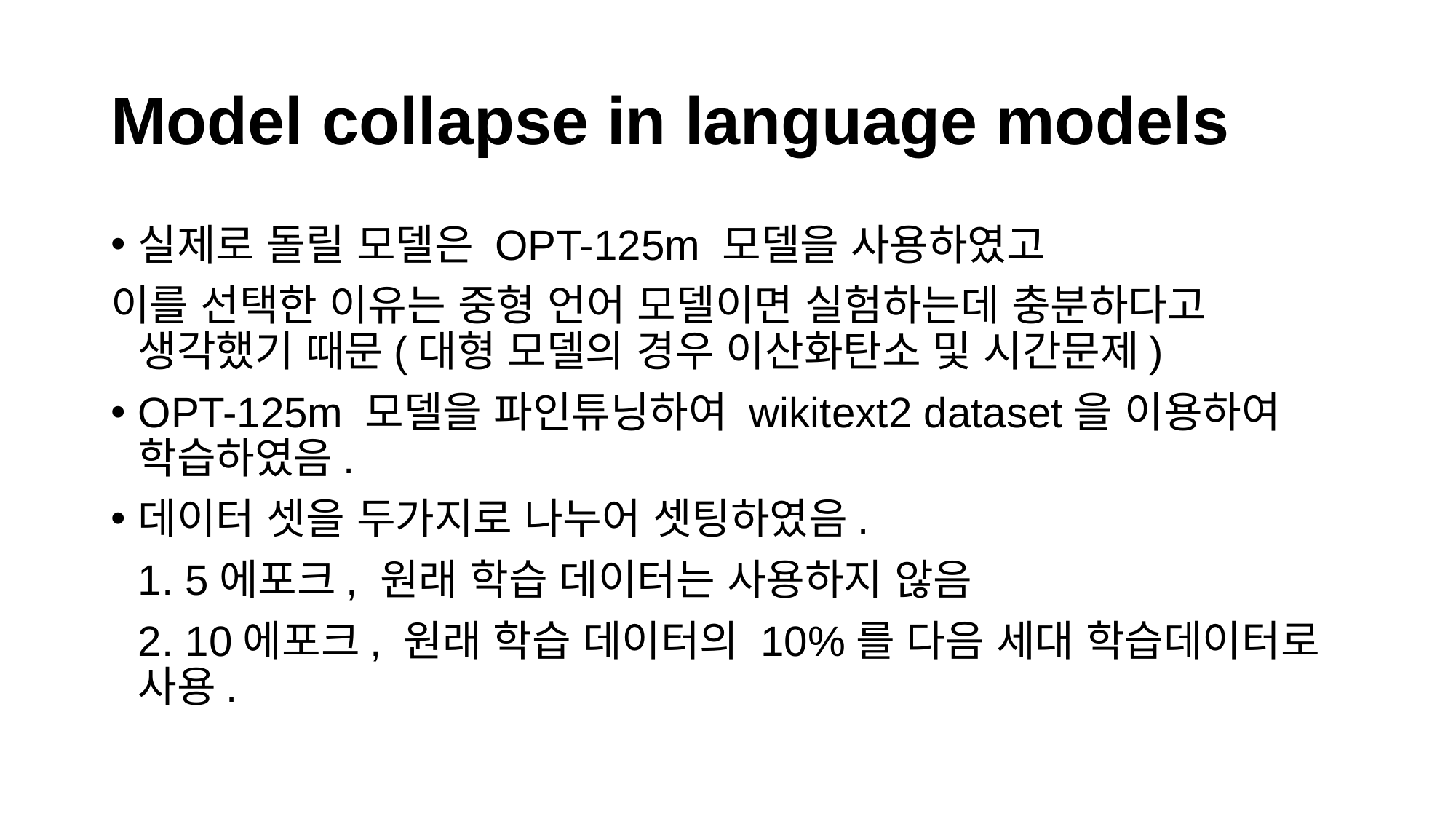

# Model collapse in language models
실제로 돌릴 모델은 OPT-125m 모델을 사용하였고
이를 선택한 이유는 중형 언어 모델이면 실험하는데 충분하다고 생각했기 때문(대형 모델의 경우 이산화탄소 및 시간문제)
OPT-125m 모델을 파인튜닝하여 wikitext2 dataset을 이용하여 학습하였음.
데이터 셋을 두가지로 나누어 셋팅하였음.
 	1. 5에포크, 원래 학습 데이터는 사용하지 않음
	2. 10에포크, 원래 학습 데이터의 10%를 다음 세대 학습데이터로 사용.